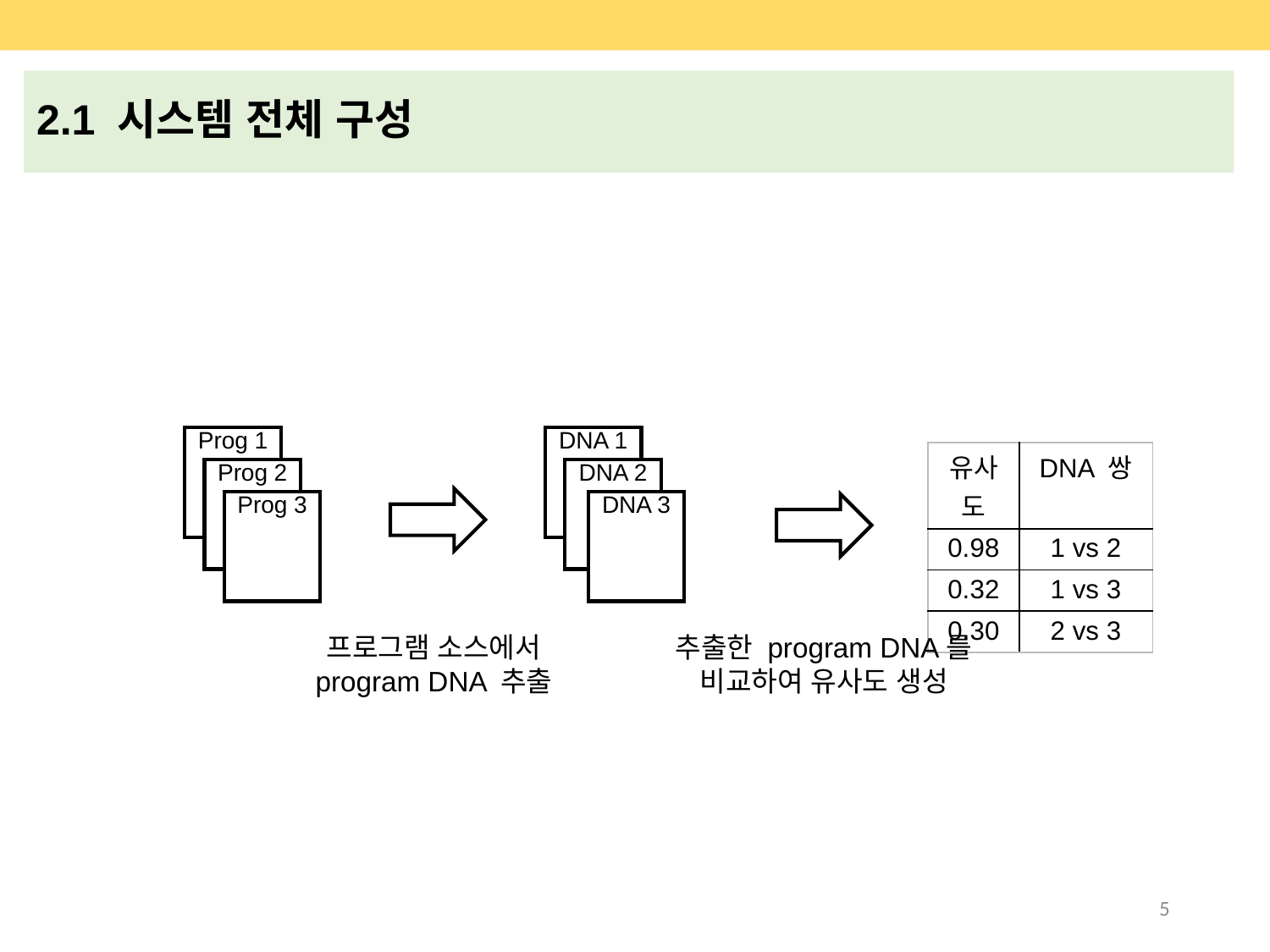

# 2.1 시스템 전체 구성

Prog 1

Prog 2

Prog 3

DNA 1

DNA 2

DNA 3

| 유사도 | DNA 쌍 |
| --- | --- |
| 0.98 | 1 vs 2 |
| 0.32 | 1 vs 3 |
| 0.30 | 2 vs 3 |

프로그램 소스에서
program DNA 추출
추출한 program DNA를
비교하여 유사도 생성
5